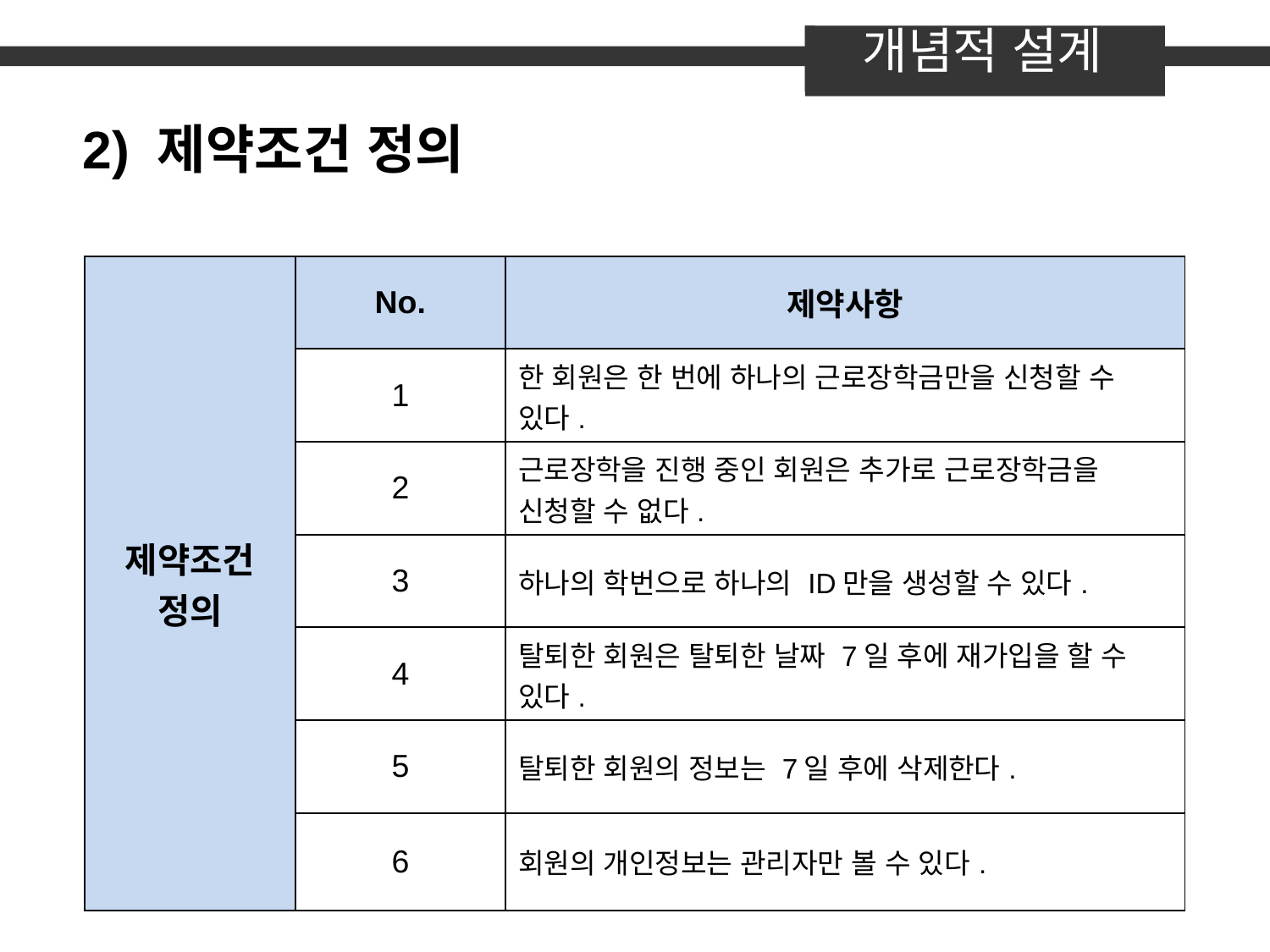

개념적 설계

2) 제약조건 정의
| 제약조건 정의 | No. | 제약사항 |
| --- | --- | --- |
|  | 1 | 한 회원은 한 번에 하나의 근로장학금만을 신청할 수 있다. |
|  | 2 | 근로장학을 진행 중인 회원은 추가로 근로장학금을 신청할 수 없다. |
|  | 3 | 하나의 학번으로 하나의 ID만을 생성할 수 있다. |
|  | 4 | 탈퇴한 회원은 탈퇴한 날짜 7일 후에 재가입을 할 수 있다. |
|  | 5 | 탈퇴한 회원의 정보는 7일 후에 삭제한다. |
|  | 6 | 회원의 개인정보는 관리자만 볼 수 있다. |
제약조건…